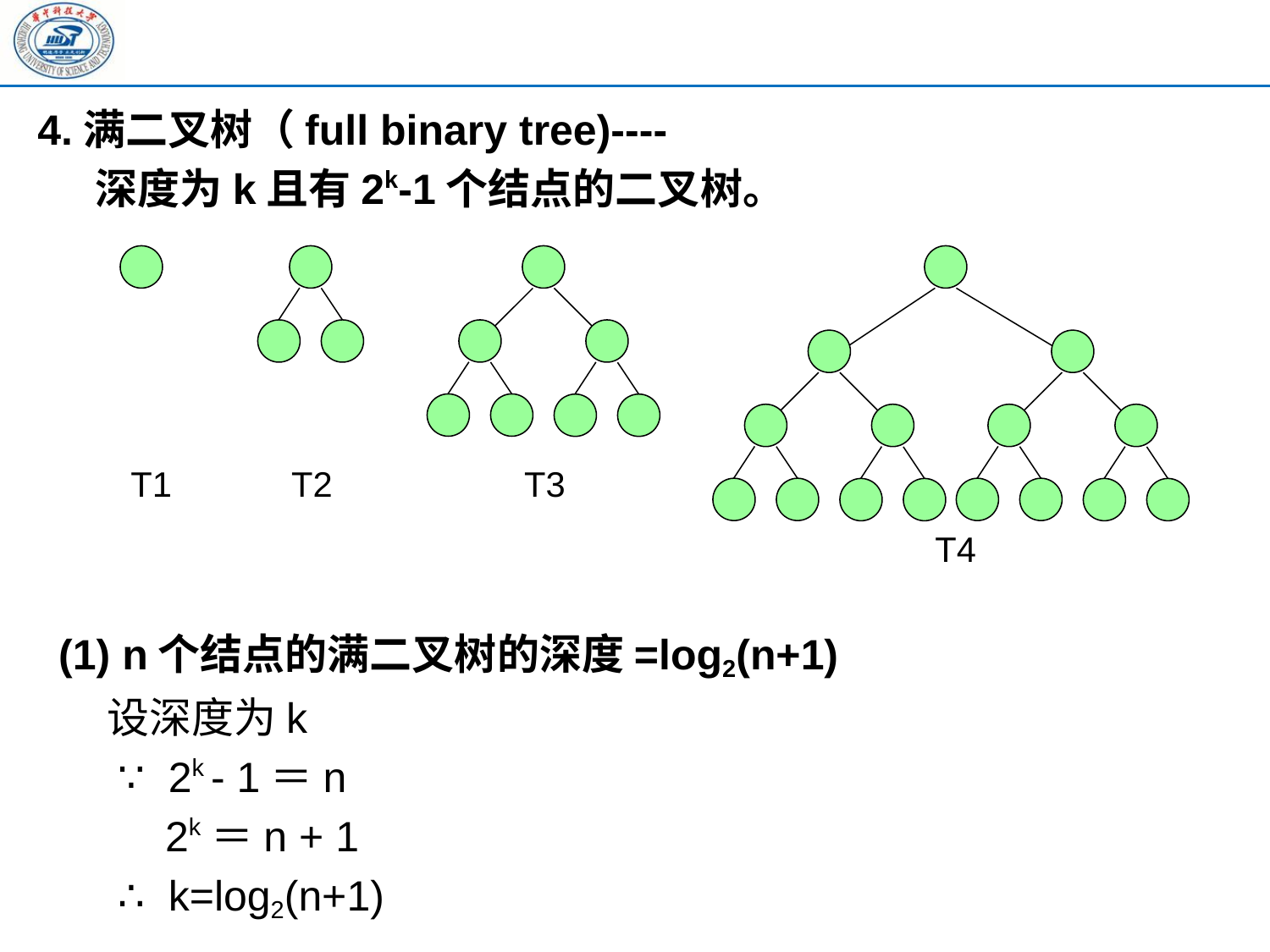

4.满二叉树（full binary tree)----
     深度为k且有2k-1个结点的二叉树。

T1
T2
T3

T4
(1) n个结点的满二叉树的深度=log2(n+1)
    设深度为k
     ∵  2k - 1＝n
         2k＝n + 1
     ∴  k=log2(n+1)